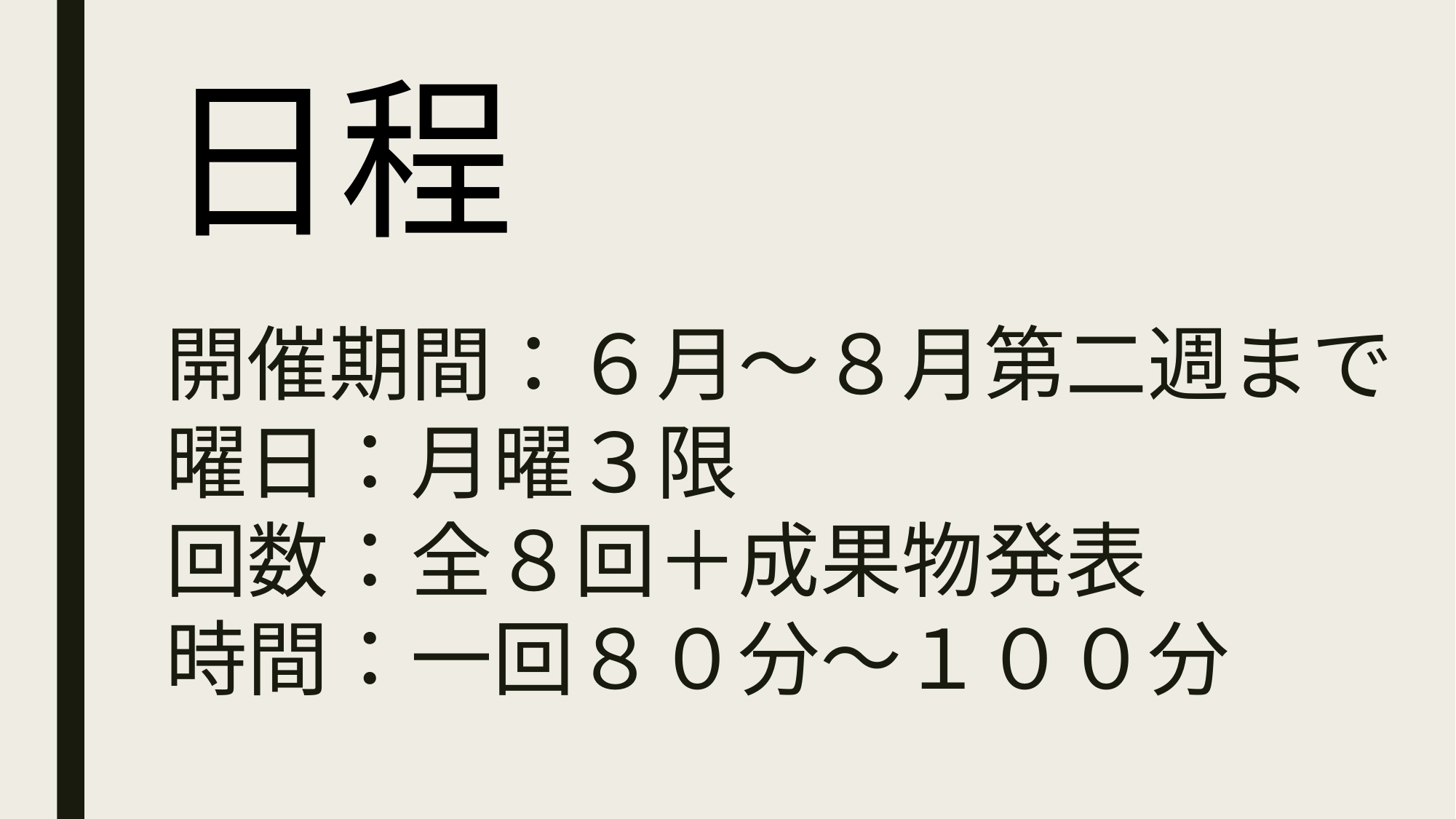

日程
# 開催期間：６月～８月第二週まで 曜日：月曜３限 回数：全８回＋成果物発表 時間：一回８０分～１００分